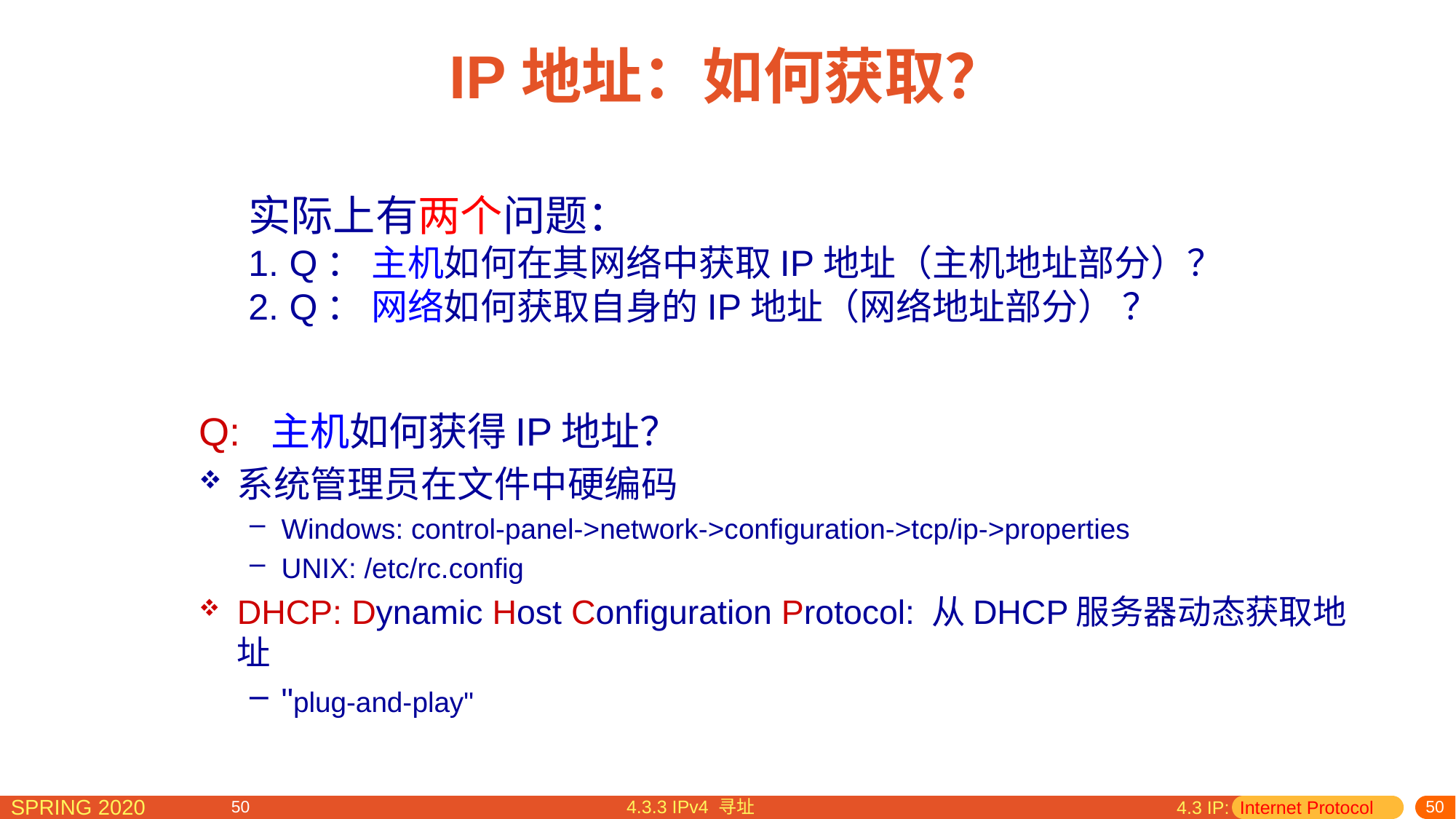

# IP地址：如何获取？
实际上有两个问题：
Q： 主机如何在其网络中获取IP地址（主机地址部分）？
Q： 网络如何获取自身的IP地址（网络地址部分） ？
Q:  主机如何获得IP地址？
系统管理员在文件中硬编码
Windows: control-panel->network->configuration->tcp/ip->properties
UNIX: /etc/rc.config
DHCP: Dynamic Host Configuration Protocol: 从DHCP服务器动态获取地址
"plug-and-play"
4.3.3 IPv4 寻址
4.3 IP:  Internet Protocol